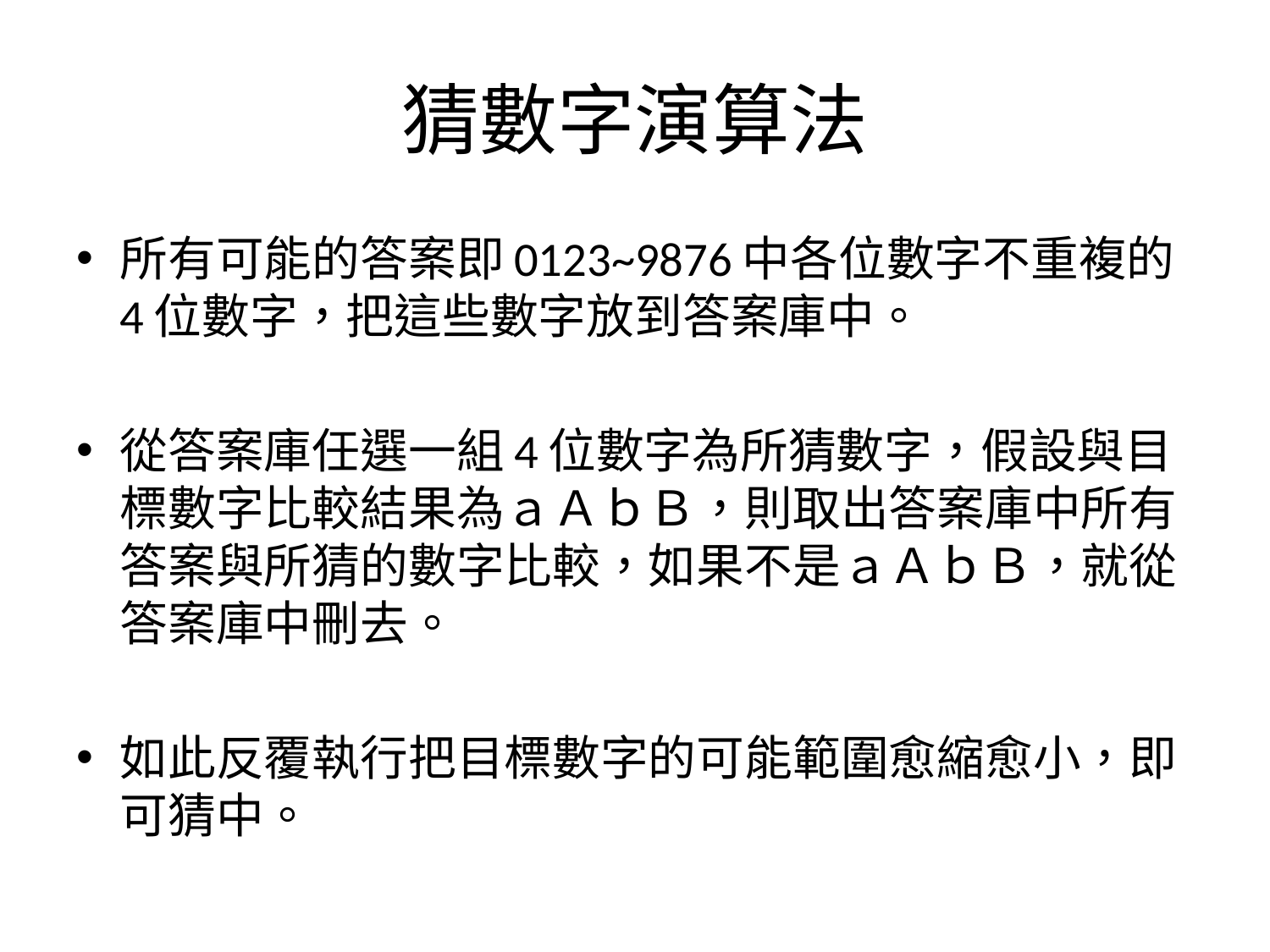

# 猜數字演算法
所有可能的答案即0123~9876中各位數字不重複的4位數字，把這些數字放到答案庫中。

從答案庫任選一組4位數字為所猜數字，假設與目標數字比較結果為ａＡｂＢ，則取出答案庫中所有答案與所猜的數字比較，如果不是ａＡｂＢ，就從答案庫中刪去。

如此反覆執行把目標數字的可能範圍愈縮愈小，即可猜中。